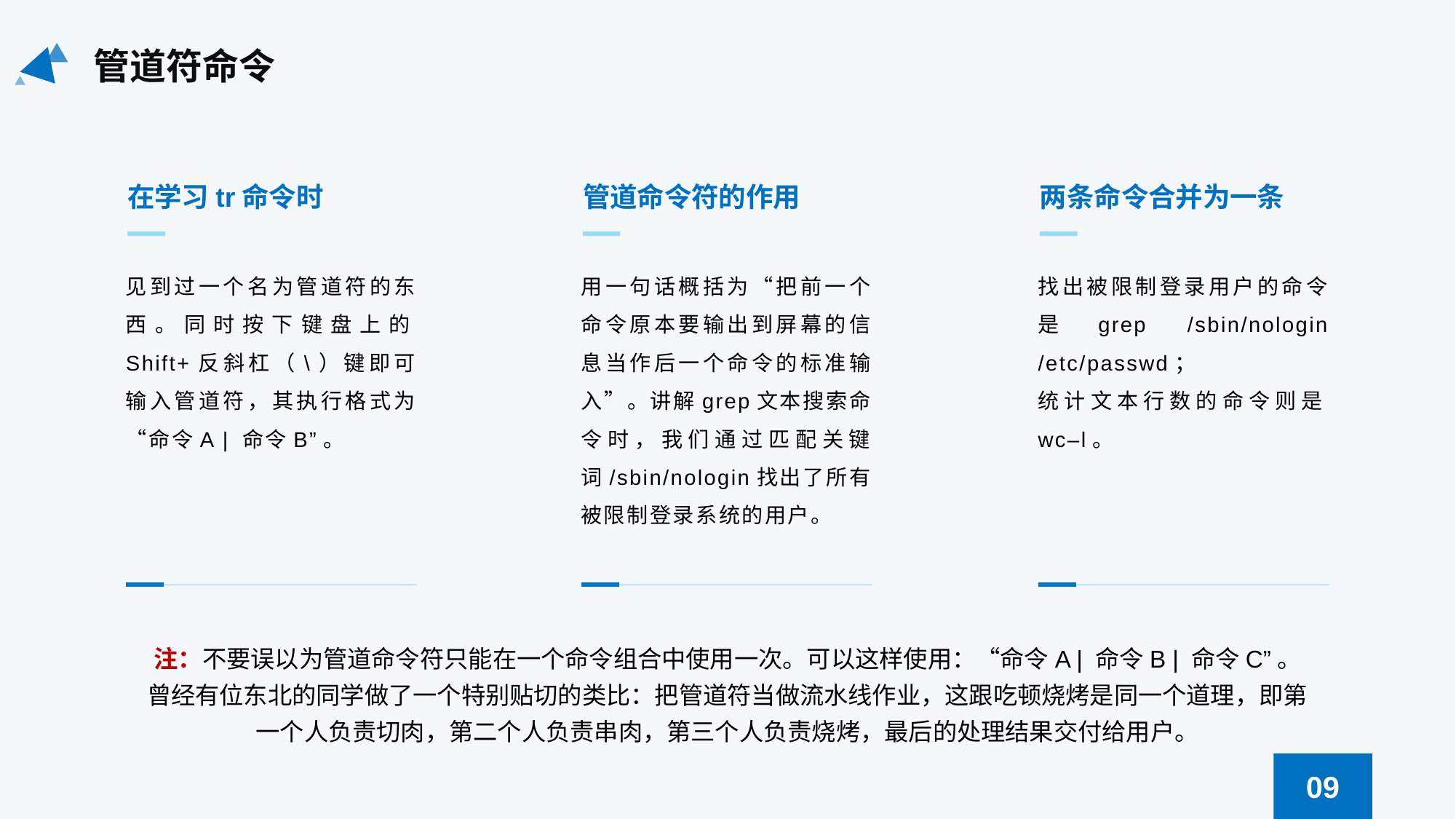

管道符命令

在学习tr命令时
管道命令符的作用
两条命令合并为一条
见到过一个名为管道符的东西。同时按下键盘上的Shift+反斜杠（\）键即可输入管道符，其执行格式为“命令A | 命令B”。
用一句话概括为“把前一个命令原本要输出到屏幕的信息当作后一个命令的标准输入”。讲解grep文本搜索命令时，我们通过匹配关键词/sbin/nologin找出了所有被限制登录系统的用户。
找出被限制登录用户的命令是grep /sbin/nologin /etc/passwd；
统计文本行数的命令则是wc–l。
注：不要误以为管道命令符只能在一个命令组合中使用一次。可以这样使用：“命令A | 命令B | 命令C”。
曾经有位东北的同学做了一个特别贴切的类比：把管道符当做流水线作业，这跟吃顿烧烤是同一个道理，即第一个人负责切肉，第二个人负责串肉，第三个人负责烧烤，最后的处理结果交付给用户。

09